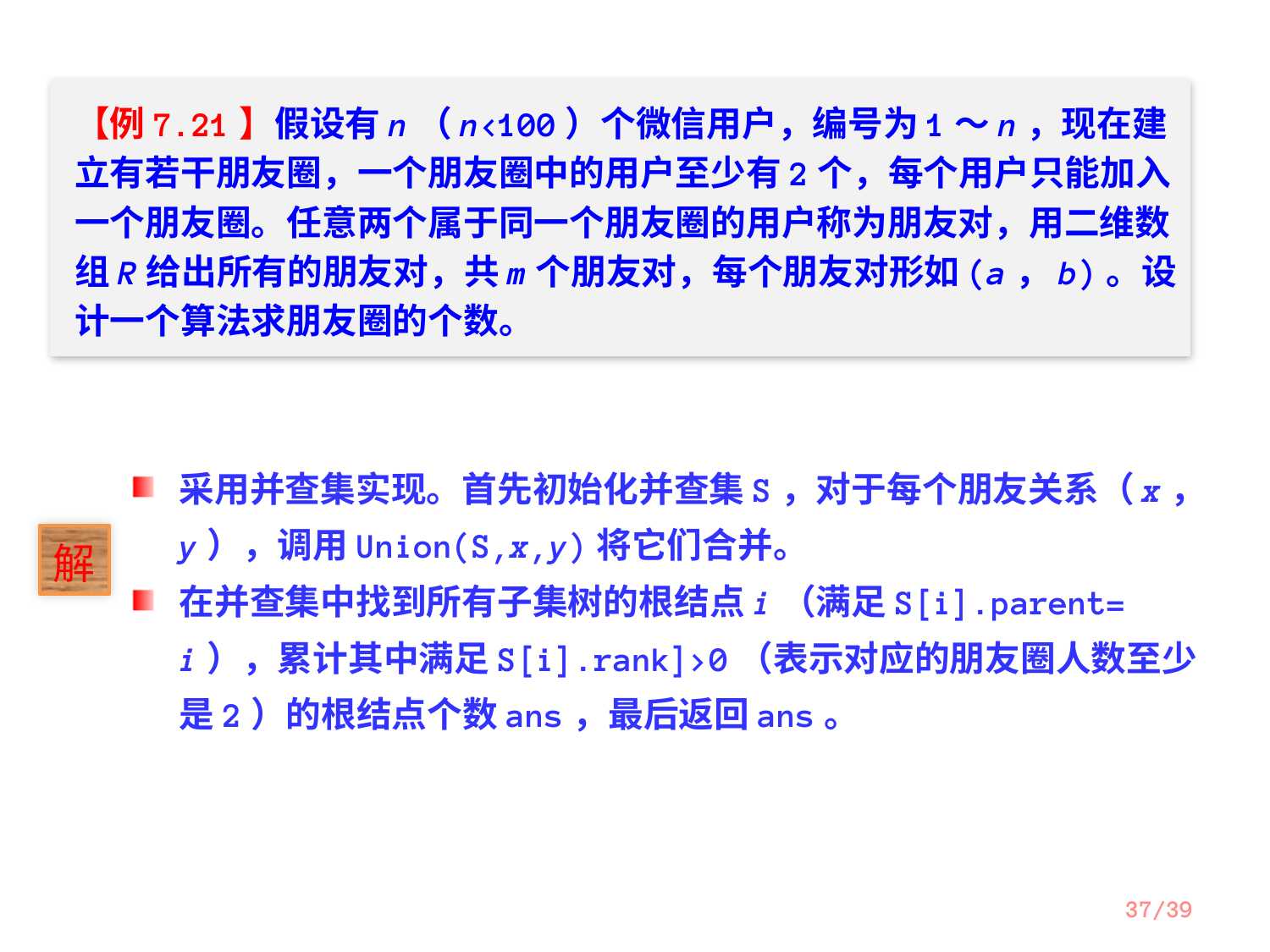

【例7.21】假设有n（n<100）个微信用户，编号为1～n，现在建立有若干朋友圈，一个朋友圈中的用户至少有2个，每个用户只能加入一个朋友圈。任意两个属于同一个朋友圈的用户称为朋友对，用二维数组R给出所有的朋友对，共m个朋友对，每个朋友对形如(a，b)。设计一个算法求朋友圈的个数。
采用并查集实现。首先初始化并查集S，对于每个朋友关系（x，y），调用Union(S,x,y)将它们合并。
在并查集中找到所有子集树的根结点i（满足S[i].parent=i），累计其中满足S[i].rank]>0（表示对应的朋友圈人数至少是2）的根结点个数ans，最后返回ans。
解
37/39